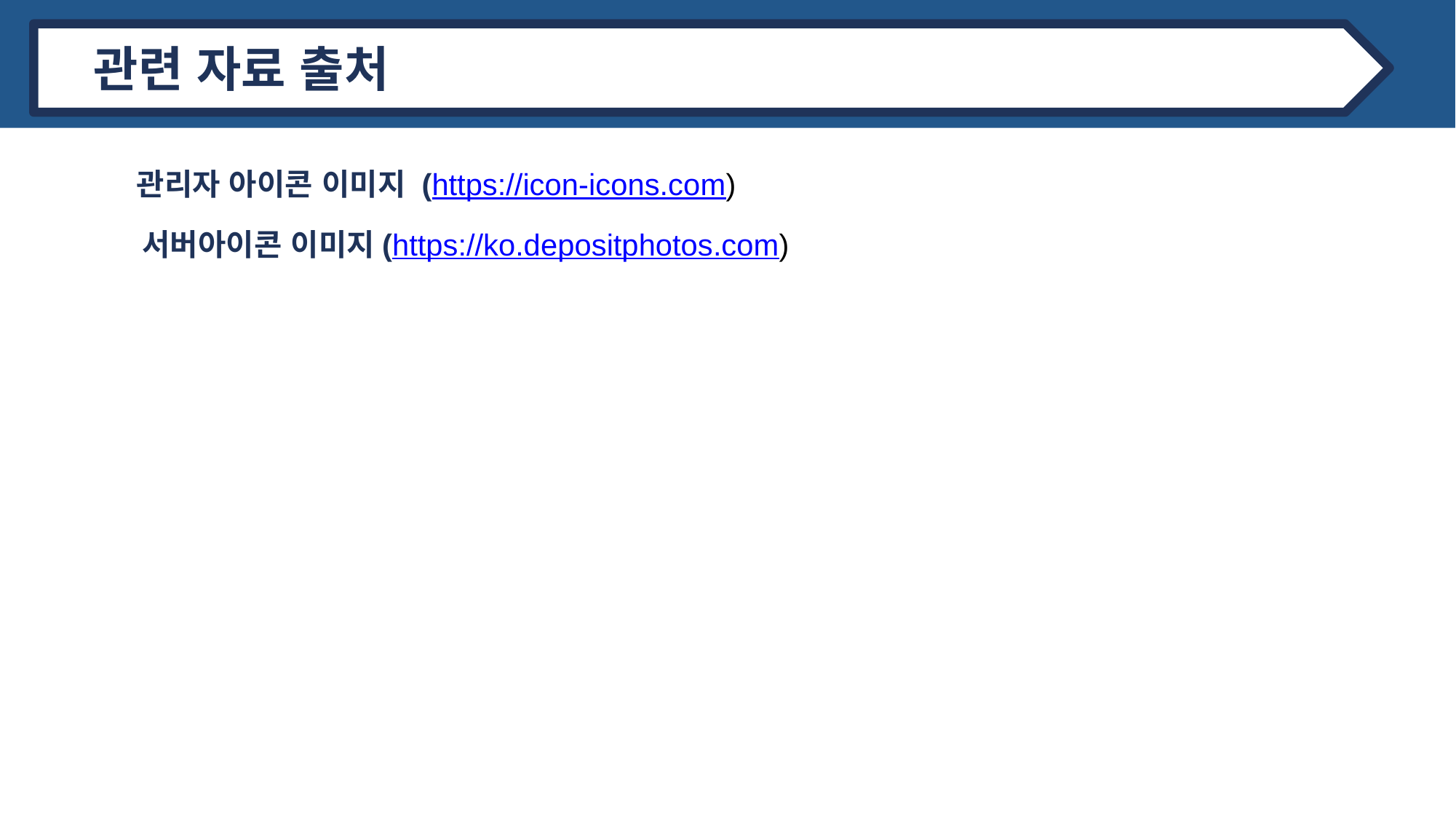

관련 자료 출처
관리자 아이콘 이미지 (https://icon-icons.com)
 서버아이콘 이미지(https://ko.depositphotos.com)